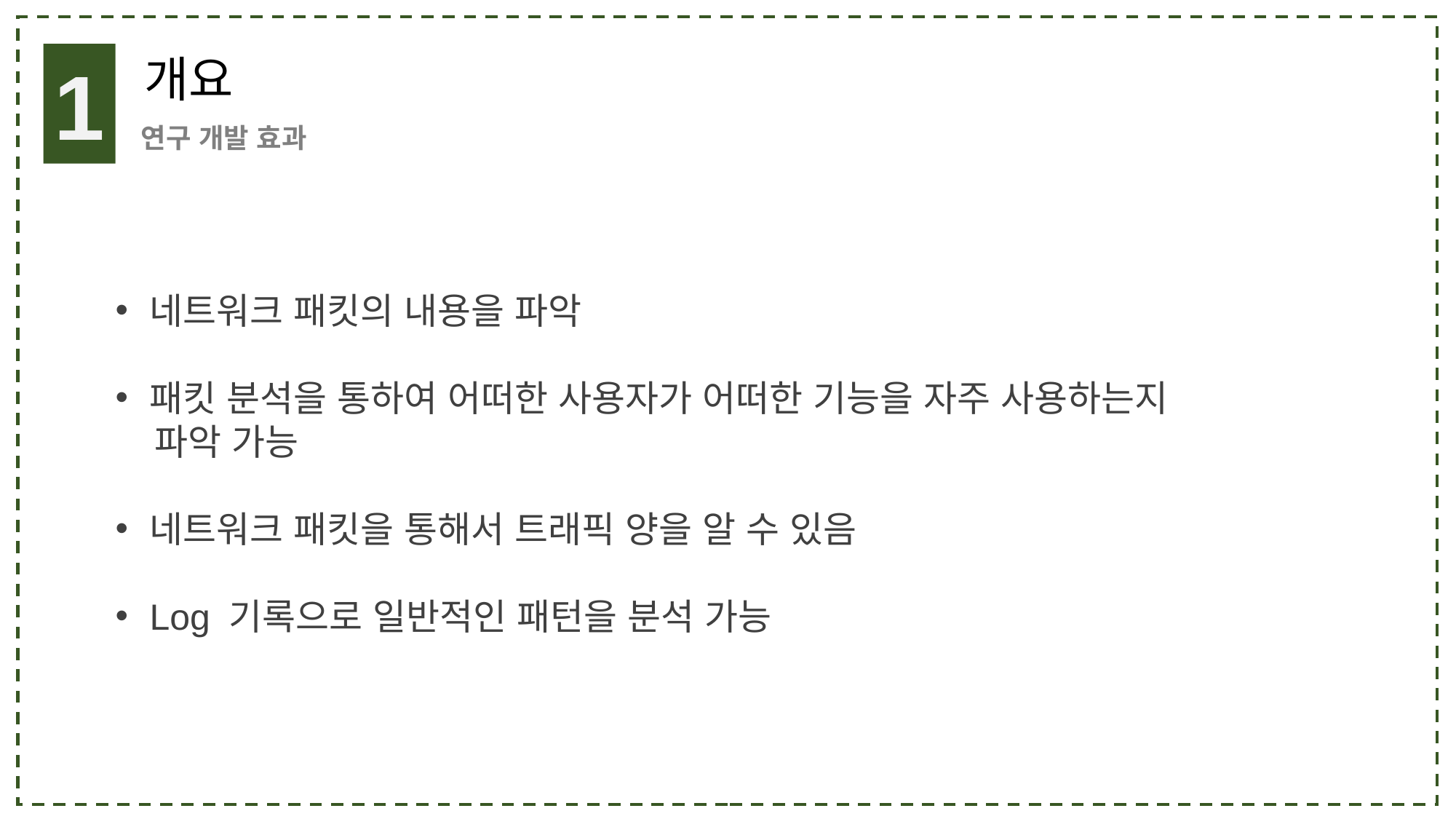

1
개요
연구 개발 효과
네트워크 패킷의 내용을 파악

패킷 분석을 통하여 어떠한 사용자가 어떠한 기능을 자주 사용하는지
   파악 가능

네트워크 패킷을 통해서 트래픽 양을 알 수 있음

Log 기록으로 일반적인 패턴을 분석 가능